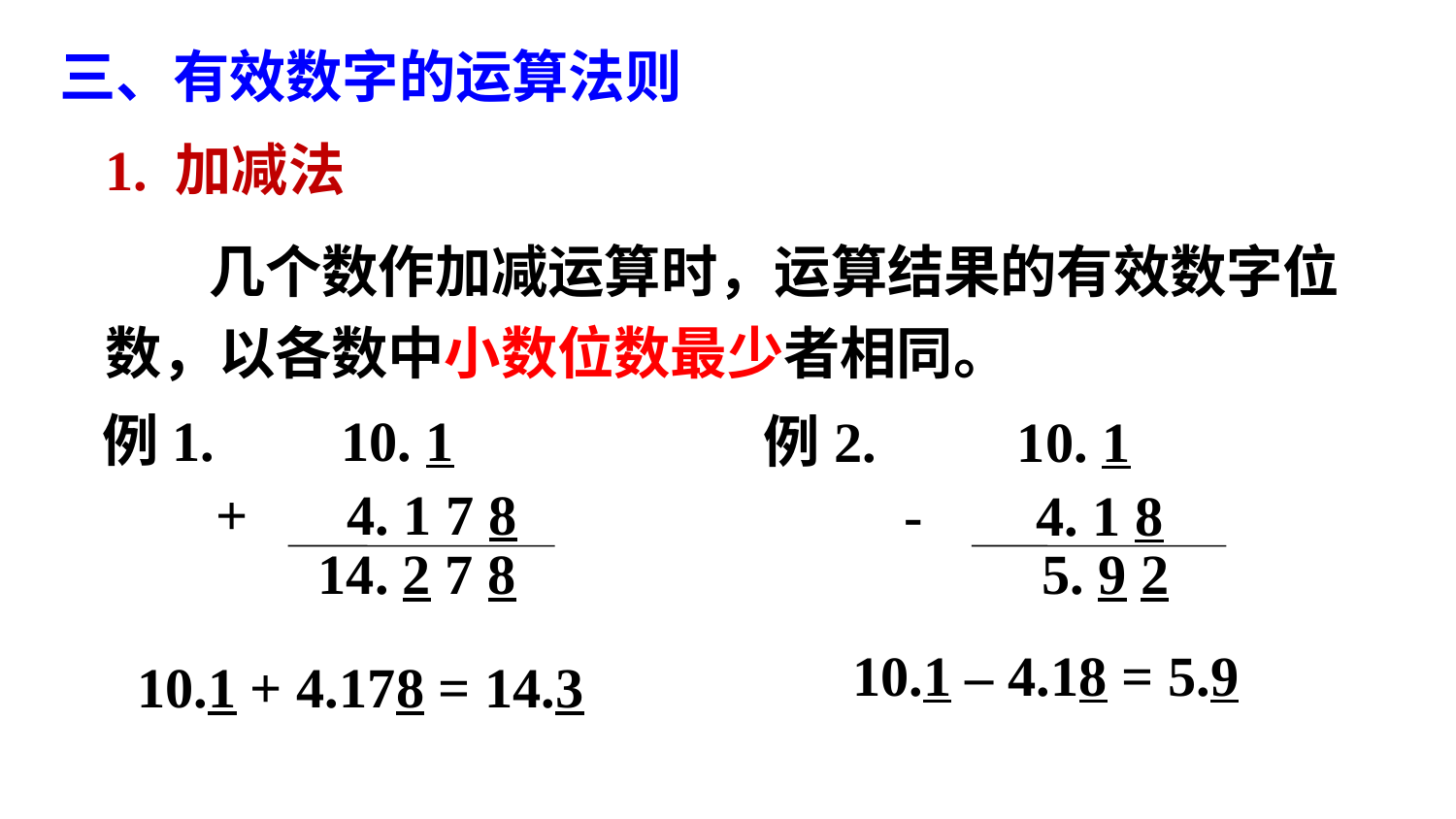

三、有效数字的运算法则
1. 加减法
       几个数作加减运算时，运算结果的有效数字位数，以各数中小数位数最少者相同。
 例1.         10. 1
          +       4. 1 7 8
                 14. 2 7 8

10.1 + 4.178 = 14.3
例2.          10. 1
          -        4. 1 8
                  5. 9 2

 10.1 – 4.18 = 5.9
31